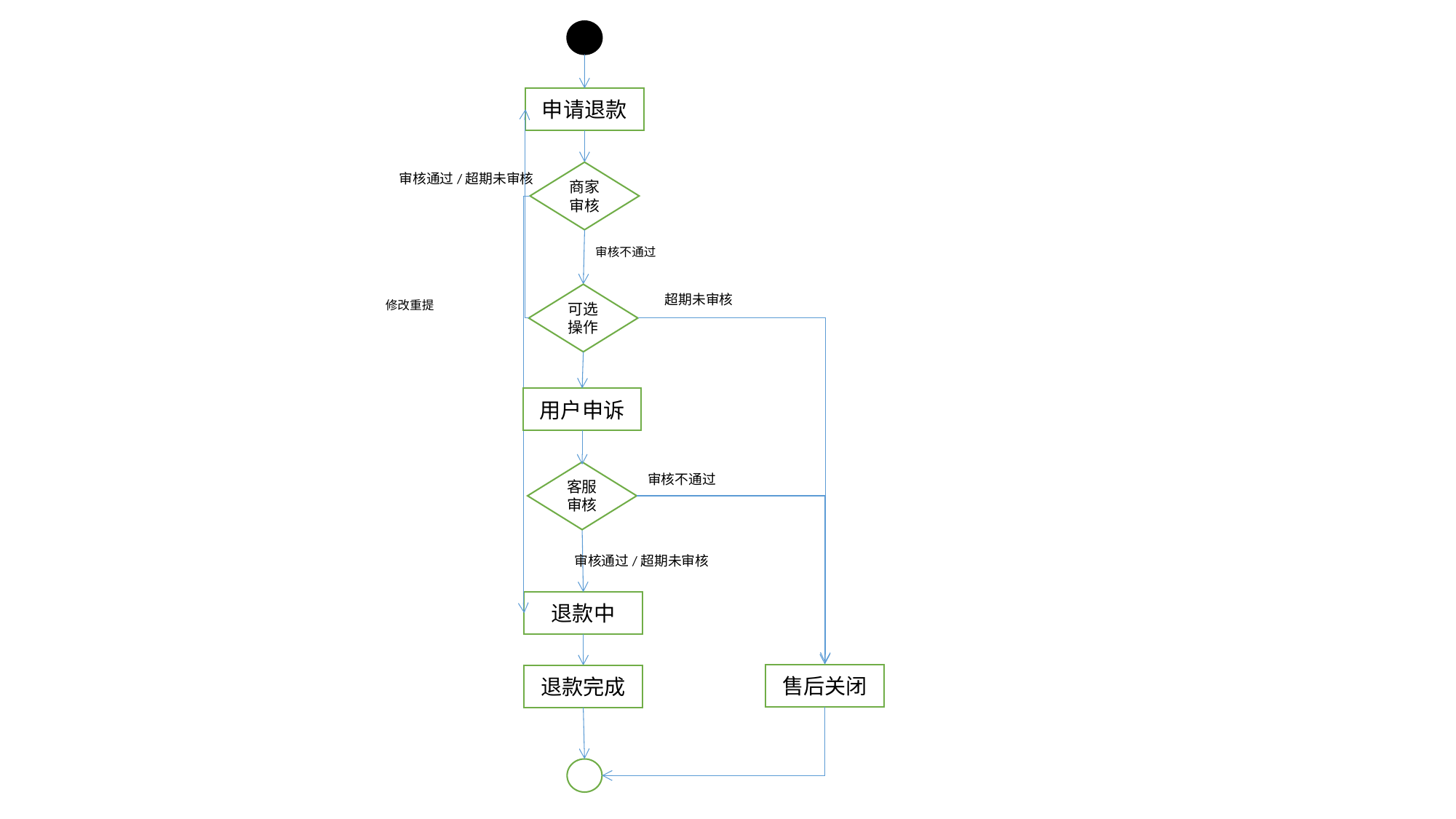

申请退款
商家审核
审核通过/超期未审核
审核不通过
可选操作
超期未审核
修改重提
用户申诉
客服审核
审核不通过
审核通过/超期未审核
退款中
售后关闭
退款完成